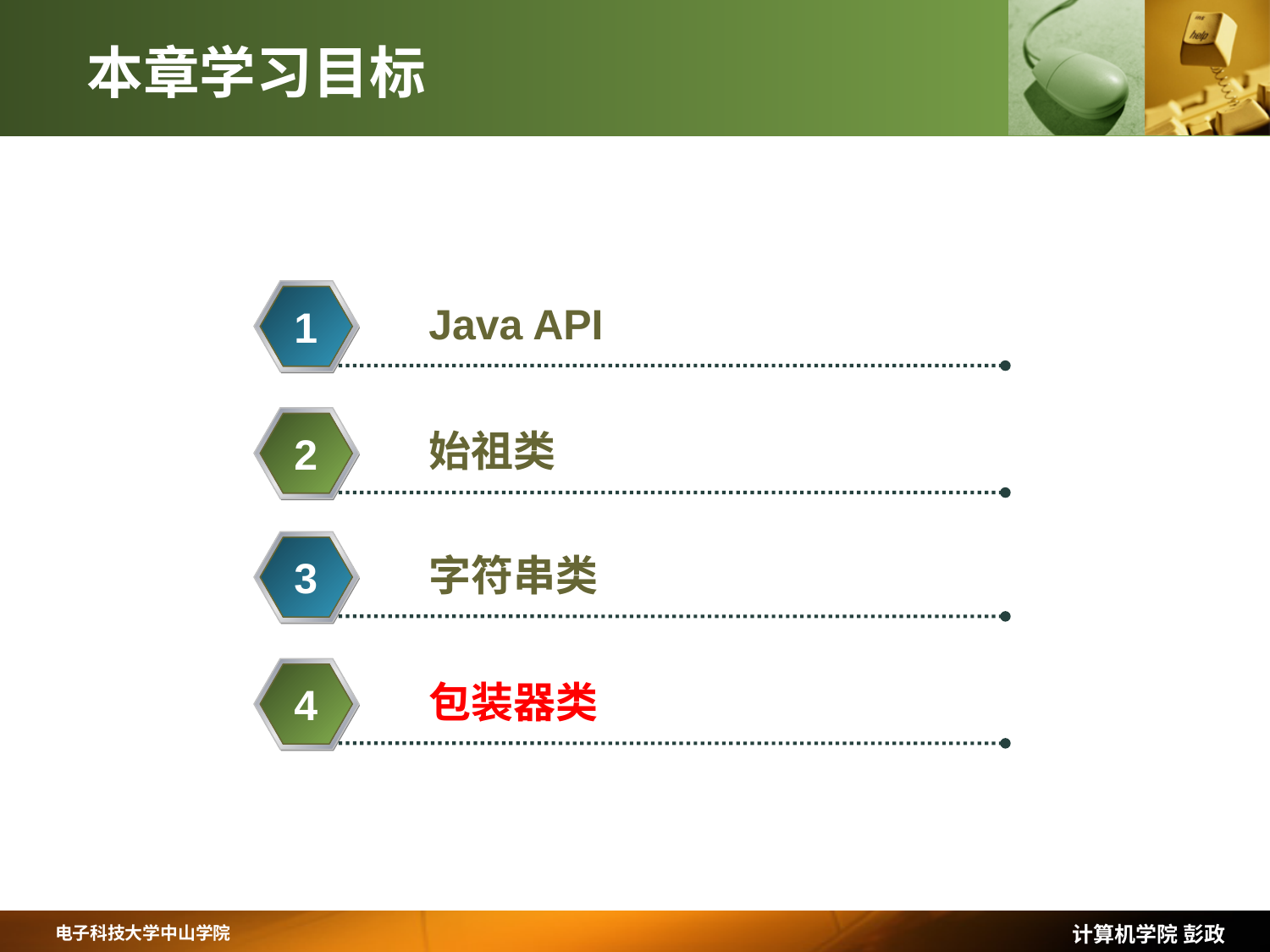

# 本章学习目标

Java API
1

始祖类
2

字符串类
3

包装器类
4

计算机学院 彭政
电子科技大学中山学院